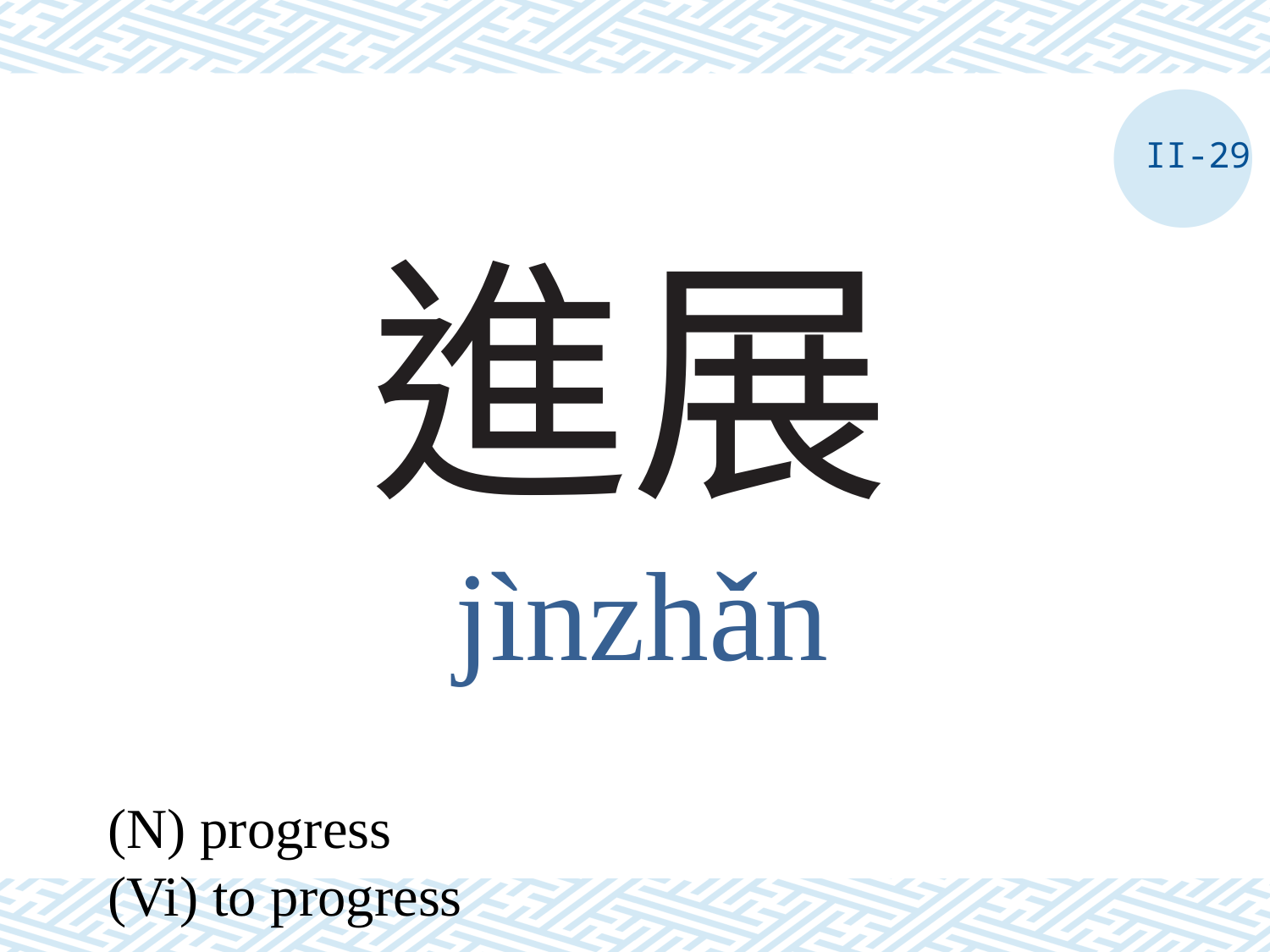

II-29

# 進展
jìnzhǎn
(N) progress
(Vi) to progress